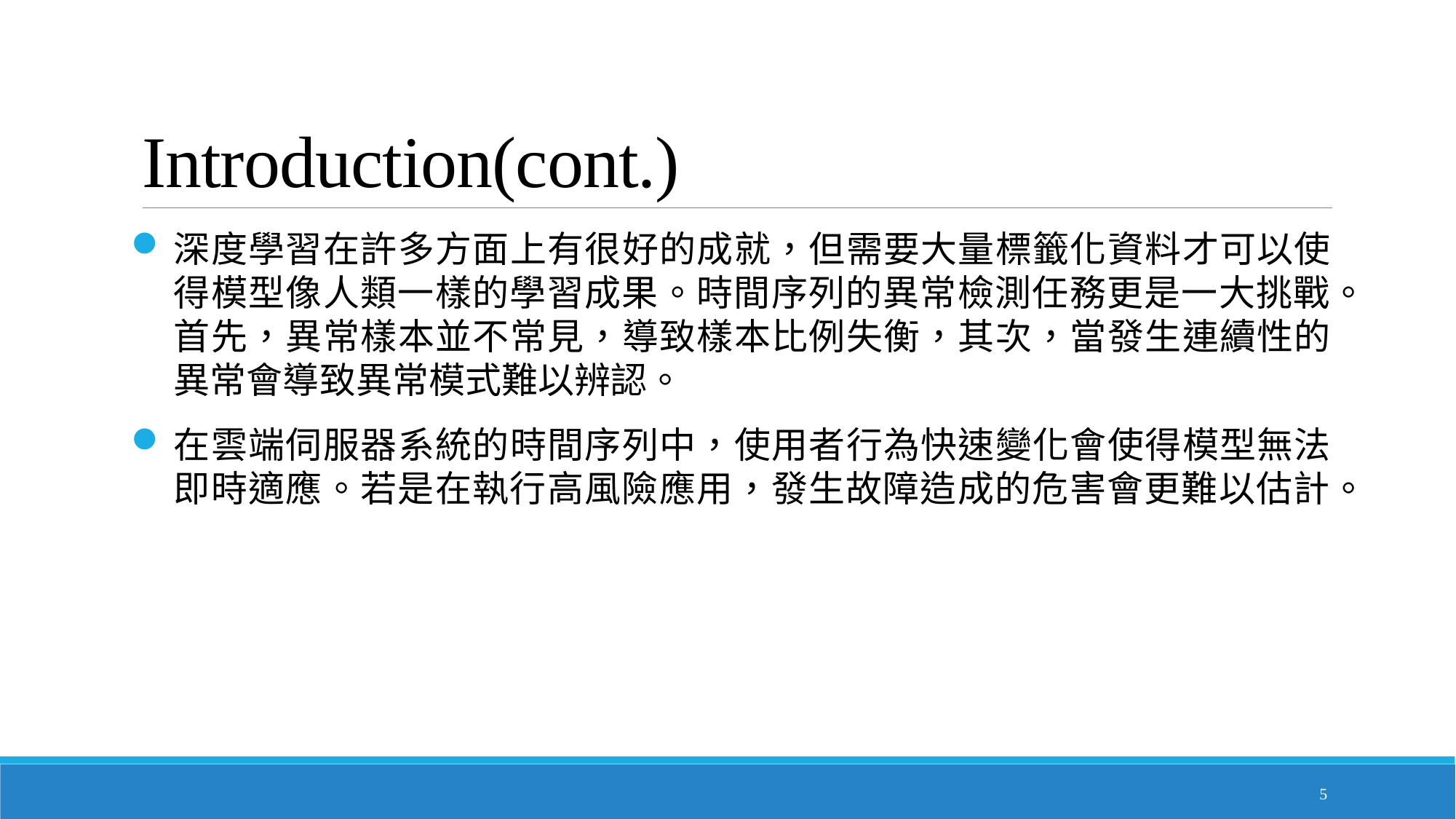

# Introduction(cont.)
深度學習在許多方面上有很好的成就，但需要大量標籤化資料才可以使得模型像人類一樣的學習成果。時間序列的異常檢測任務更是一大挑戰。首先，異常樣本並不常見，導致樣本比例失衡，其次，當發生連續性的異常會導致異常模式難以辨認。
在雲端伺服器系統的時間序列中，使用者行為快速變化會使得模型無法即時適應。若是在執行高風險應用，發生故障造成的危害會更難以估計。
5